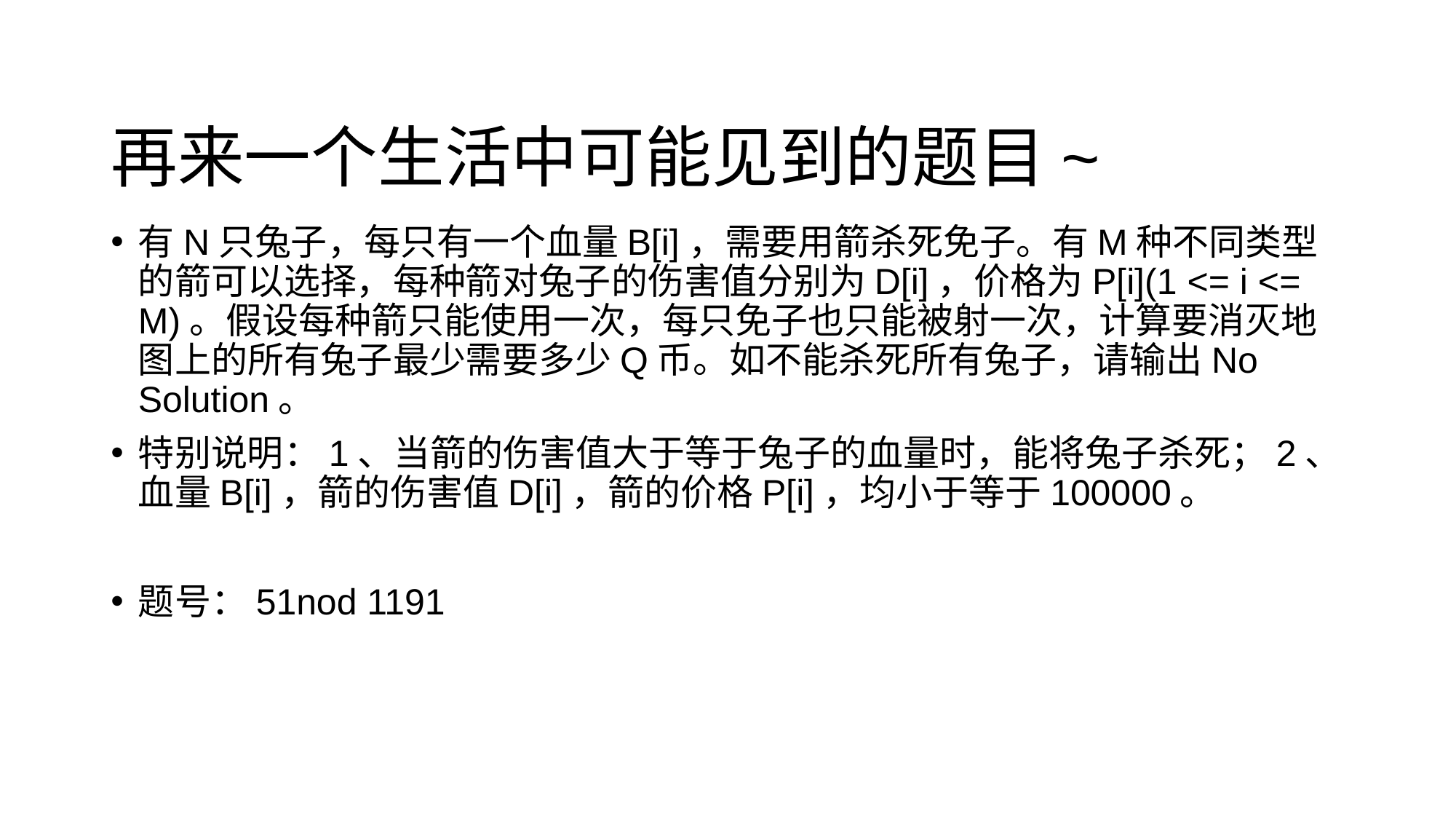

# 再来一个生活中可能见到的题目~
有N只兔子，每只有一个血量B[i]，需要用箭杀死免子。有M种不同类型的箭可以选择，每种箭对兔子的伤害值分别为D[i]，价格为P[i](1 <= i <= M)。假设每种箭只能使用一次，每只免子也只能被射一次，计算要消灭地图上的所有兔子最少需要多少Q币。如不能杀死所有兔子，请输出No Solution。
特别说明：1、当箭的伤害值大于等于兔子的血量时，能将兔子杀死；2、血量B[i]，箭的伤害值D[i]，箭的价格P[i]，均小于等于100000。

题号：51nod 1191